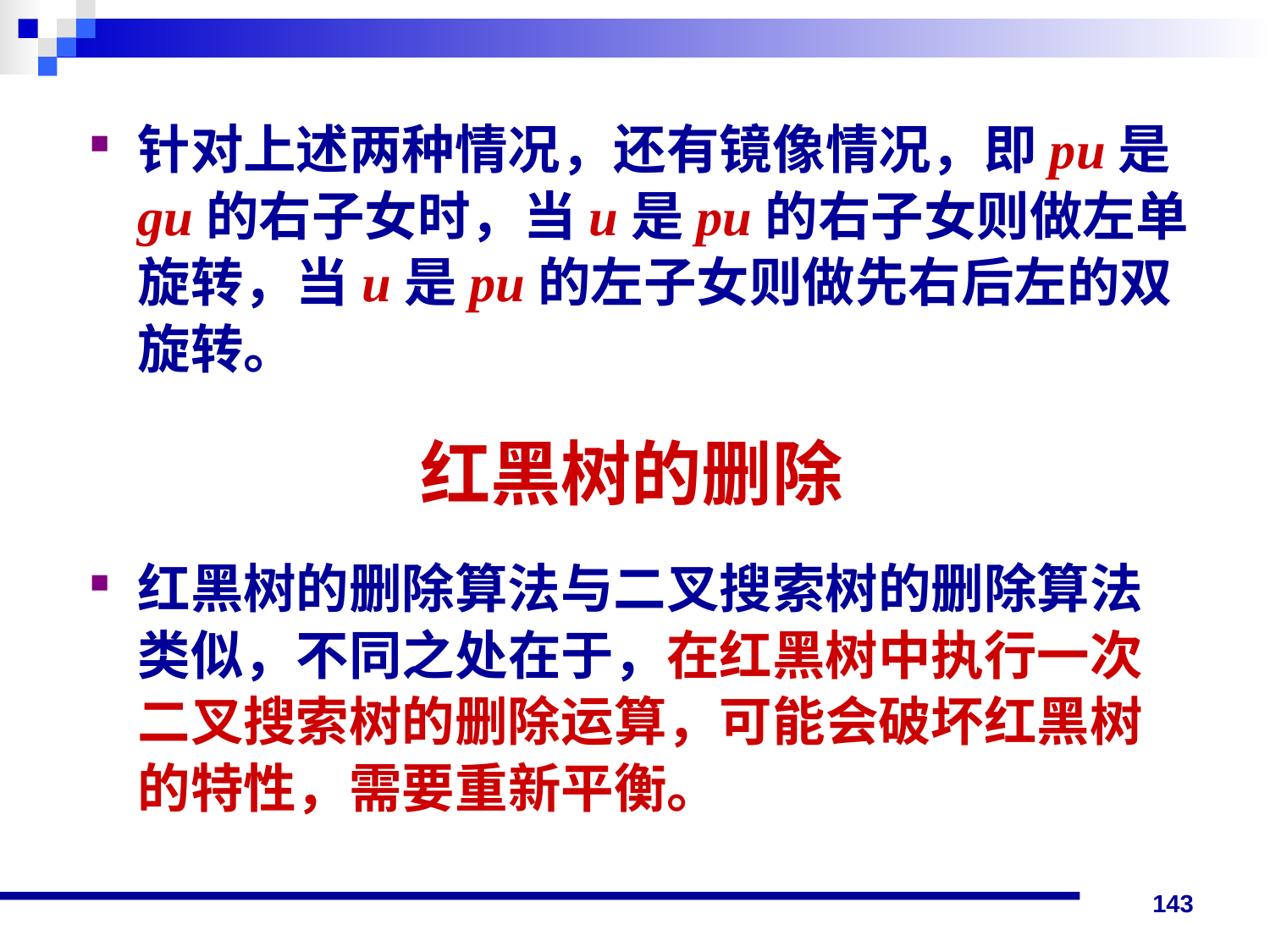

针对上述两种情况，还有镜像情况，即pu是gu的右子女时，当u是pu的右子女则做左单旋转，当u是pu的左子女则做先右后左的双旋转。

红黑树的删除算法与二叉搜索树的删除算法类似，不同之处在于，在红黑树中执行一次二叉搜索树的删除运算，可能会破坏红黑树的特性，需要重新平衡。
# 红黑树的删除
143